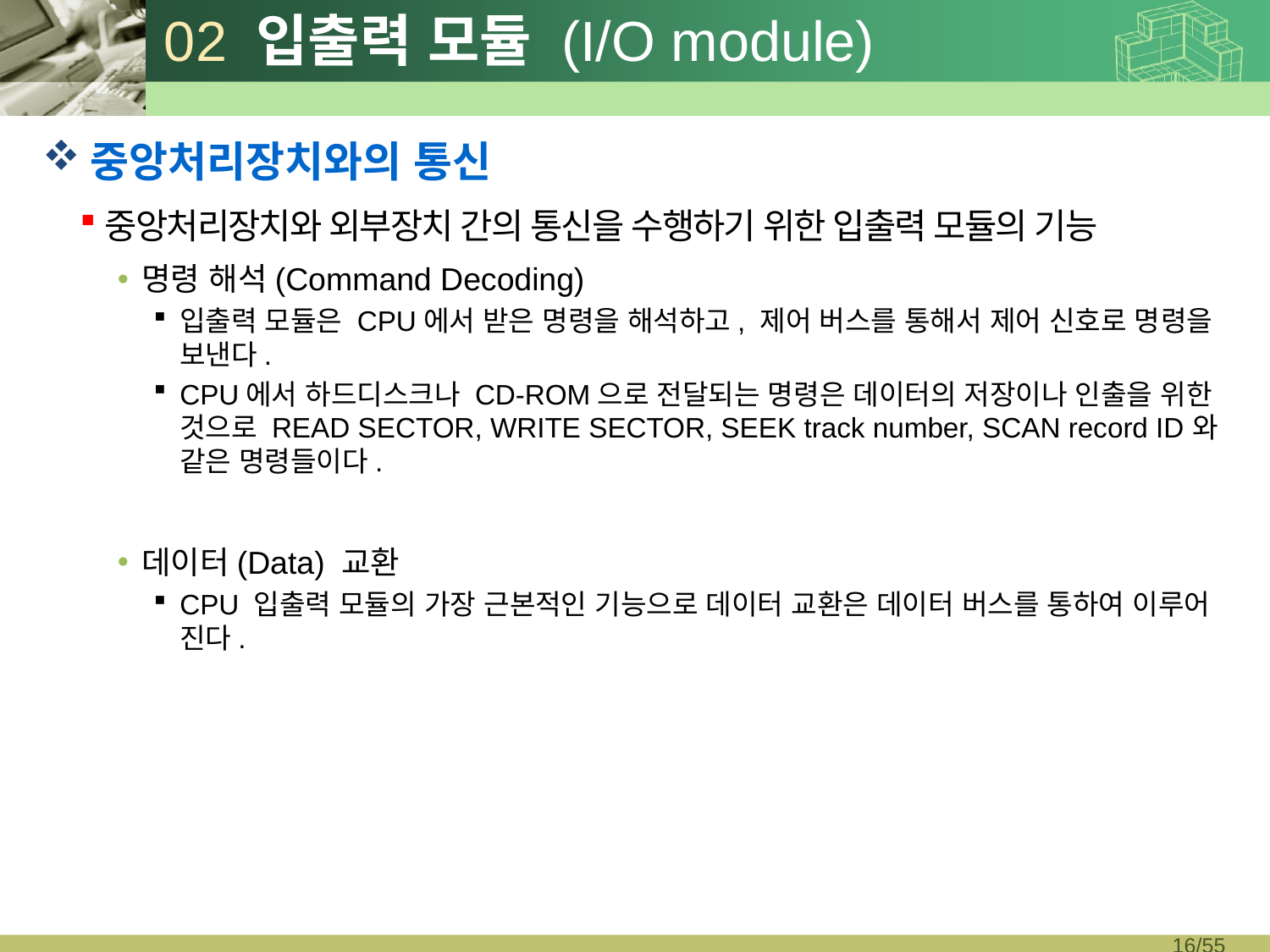

# 02 입출력 모듈 (I/O module)
중앙처리장치와의 통신
중앙처리장치와 외부장치 간의 통신을 수행하기 위한 입출력 모듈의 기능
명령 해석(Command Decoding)
입출력 모듈은 CPU에서 받은 명령을 해석하고, 제어 버스를 통해서 제어 신호로 명령을 보낸다.
CPU에서 하드디스크나 CD-ROM으로 전달되는 명령은 데이터의 저장이나 인출을 위한 것으로 READ SECTOR, WRITE SECTOR, SEEK track number, SCAN record ID와 같은 명령들이다.

데이터(Data) 교환
CPU 입출력 모듈의 가장 근본적인 기능으로 데이터 교환은 데이터 버스를 통하여 이루어 진다.